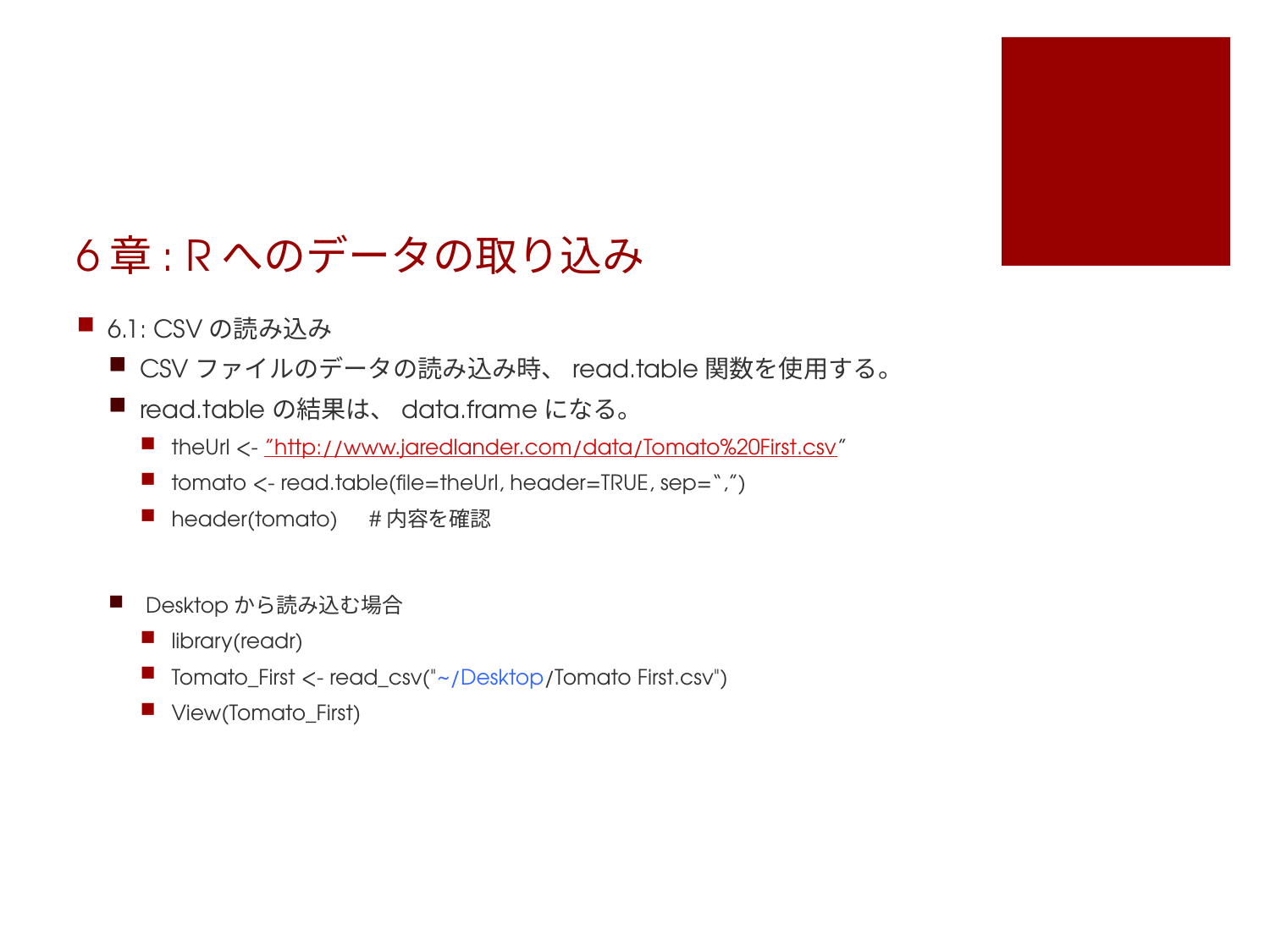

# 6章: Rへのデータの取り込み
6.1: CSVの読み込み
CSVファイルのデータの読み込み時、read.table関数を使用する。
read.tableの結果は、data.frameになる。
theUrl <- ”http://www.jaredlander.com/data/Tomato%20First.csv”
tomato <- read.table(file=theUrl, header=TRUE, sep=“,”)
header(tomato)　#内容を確認

 Desktopから読み込む場合
library(readr)
Tomato_First <- read_csv("~/Desktop/Tomato First.csv")
View(Tomato_First)